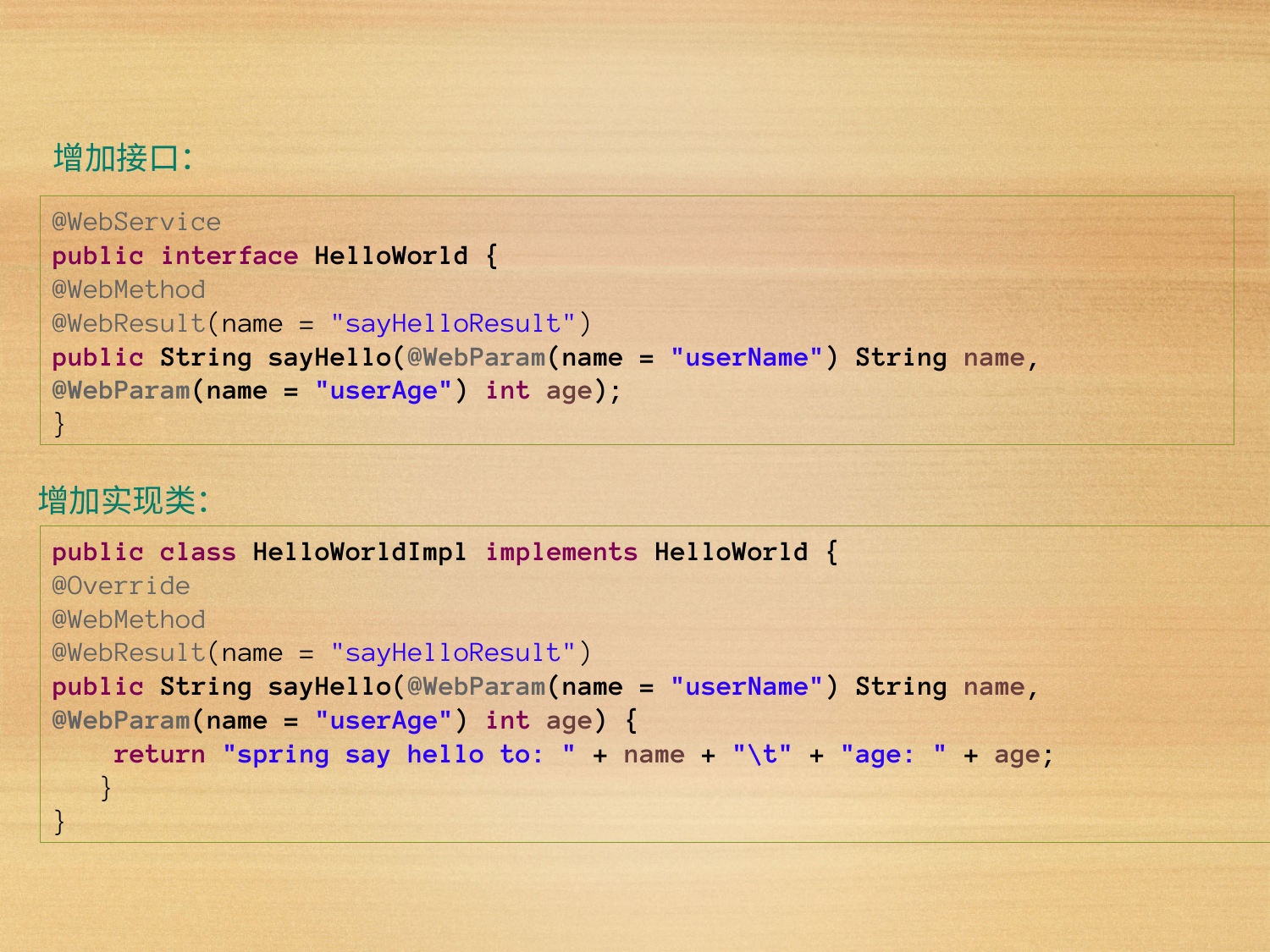

增加接口：
@WebService
public interface HelloWorld {
@WebMethod
@WebResult(name = "sayHelloResult")
public String sayHello(@WebParam(name = "userName") String name, 	@WebParam(name = "userAge") int age);
}
增加实现类：
public class HelloWorldImpl implements HelloWorld {
@Override
@WebMethod
@WebResult(name = "sayHelloResult")
public String sayHello(@WebParam(name = "userName") String name, @WebParam(name = "userAge") int age) {
    return "spring say hello to: " + name + "\t" + "age: " + age;
   }
}